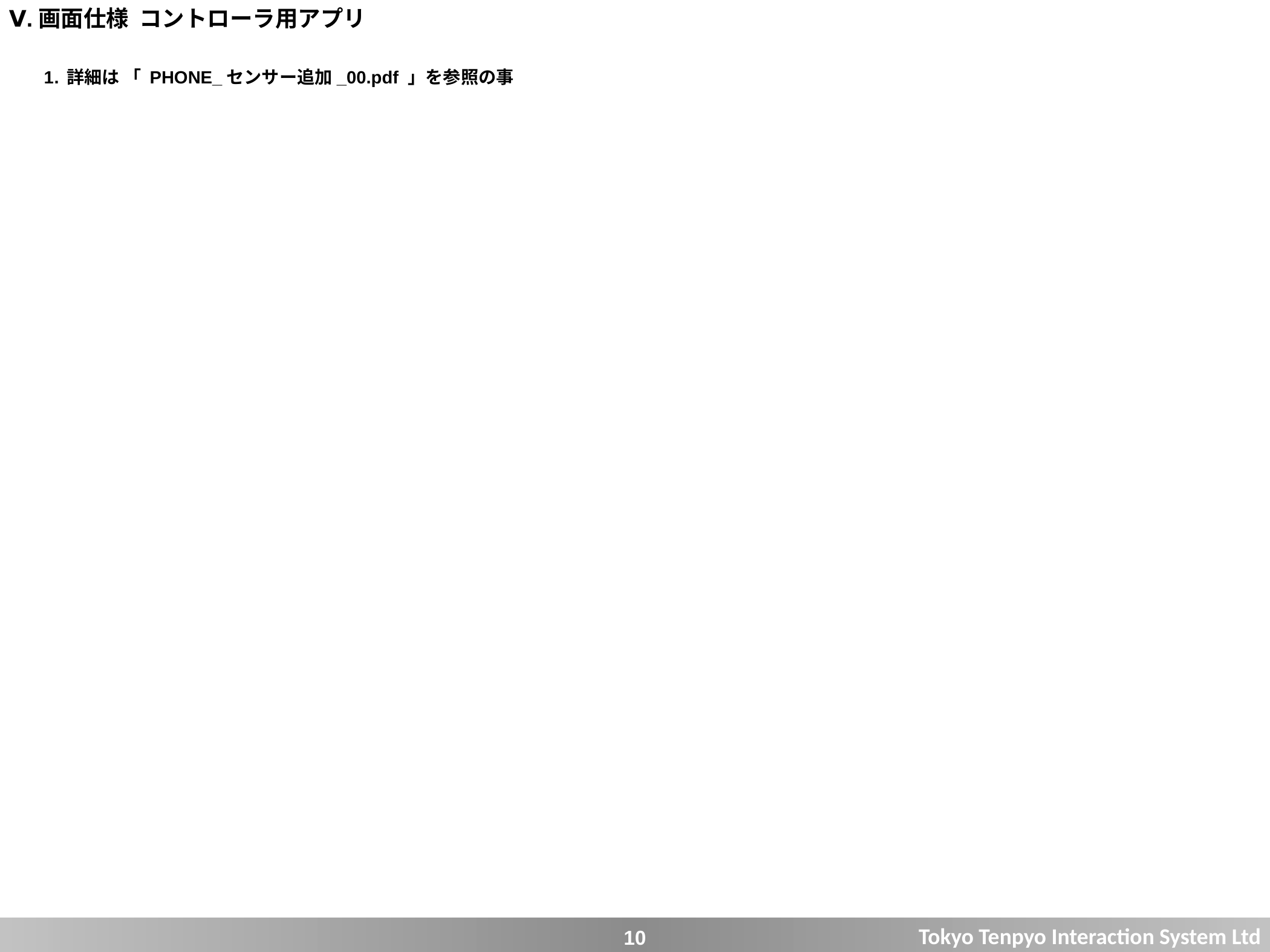

Ⅴ.画面仕様  コントローラ用アプリ
詳細は 「 PHONE_センサー追加_00.pdf 」を参照の事
10